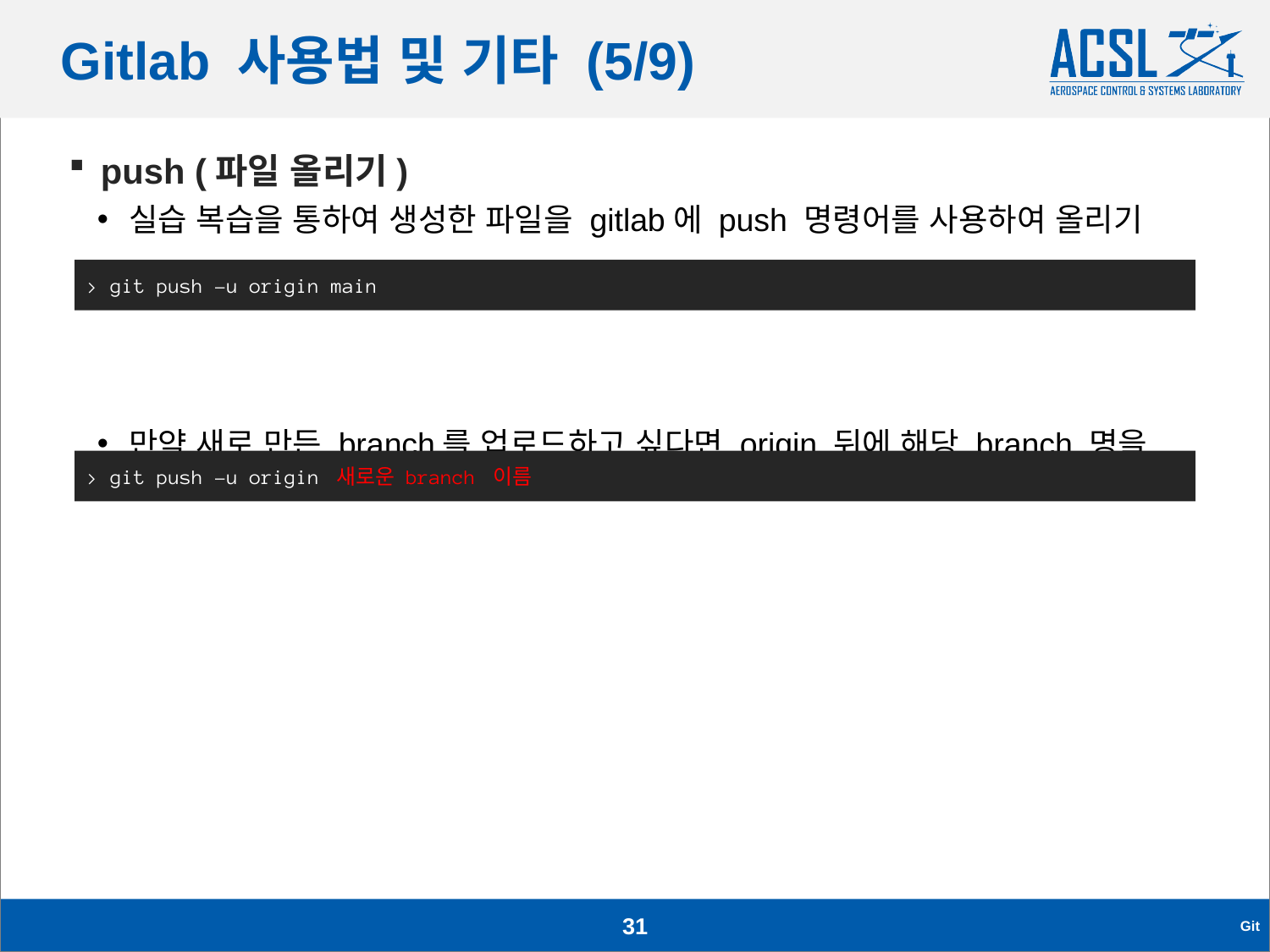

# Gitlab 사용법 및 기타 (5/9)
push (파일 올리기)
실습 복습을 통하여 생성한 파일을 gitlab에 push 명령어를 사용하여 올리기

만약 새로 만든 branch를 업로드하고 싶다면 origin 뒤에 해당 branch 명을 넣기

> git push –u origin main
> git push –u origin 새로운 branch 이름
31
Git